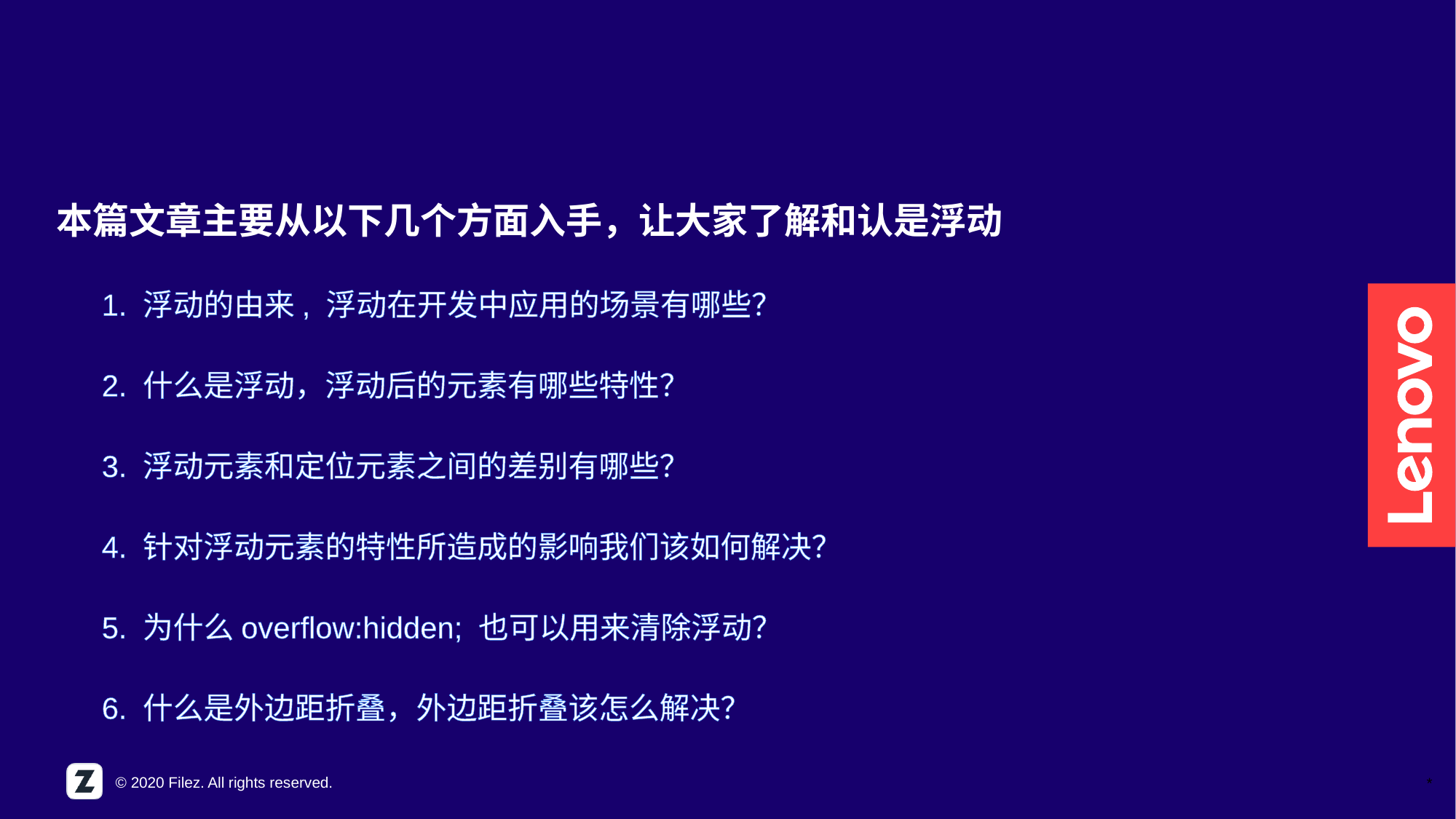

本篇文章主要从以下几个方面入手，让大家了解和认是浮动
1. 浮动的由来, 浮动在开发中应用的场景有哪些？

2. 什么是浮动，浮动后的元素有哪些特性？

3. 浮动元素和定位元素之间的差别有哪些？

4. 针对浮动元素的特性所造成的影响我们该如何解决？

5. 为什么overflow:hidden; 也可以用来清除浮动？

6. 什么是外边距折叠，外边距折叠该怎么解决？
*